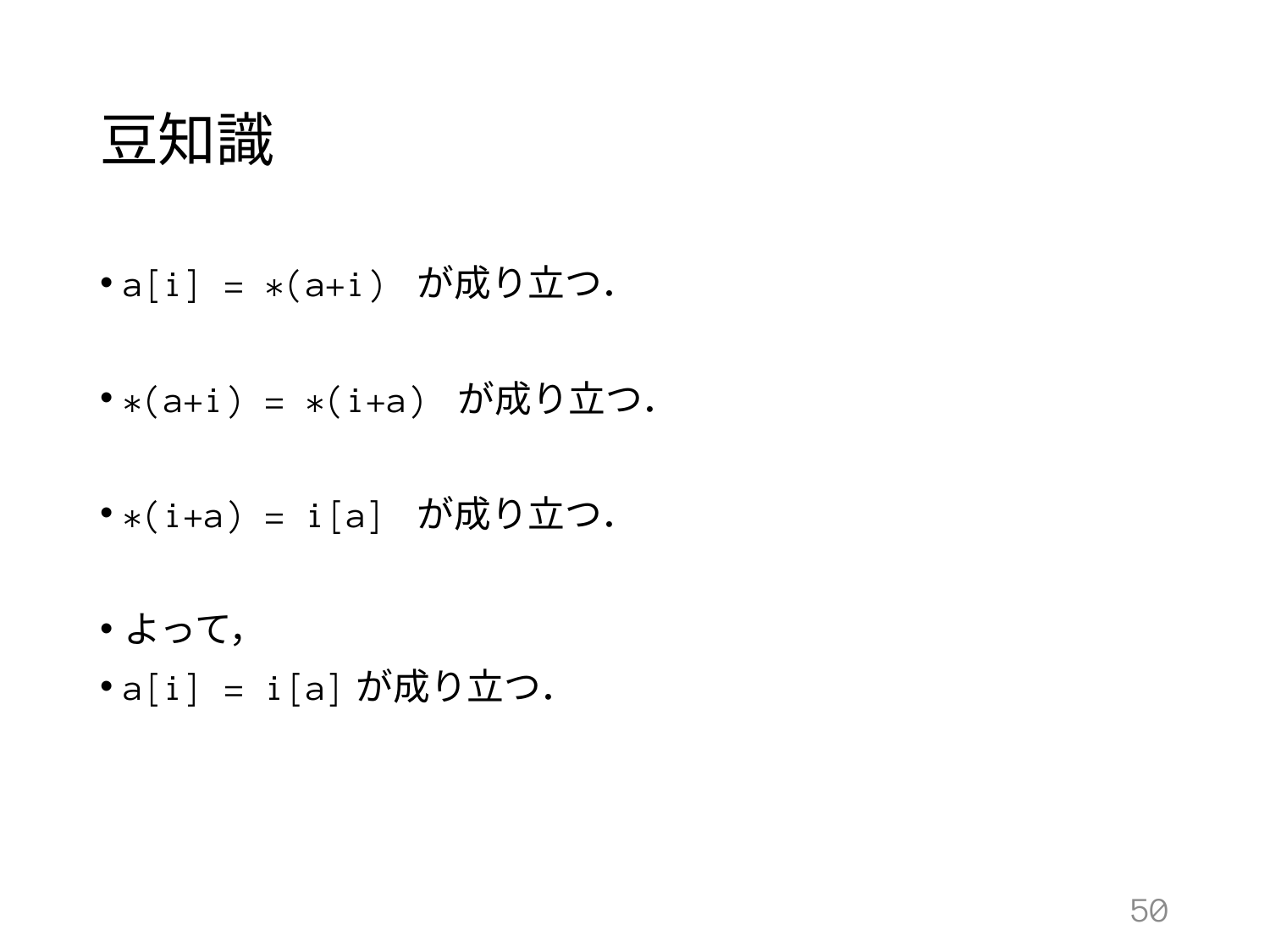

# 豆知識
a[i] = *(a+i) が成り立つ．

*(a+i) = *(i+a) が成り立つ．

*(i+a) = i[a] が成り立つ．

よって，
a[i] = i[a]が成り立つ．
50